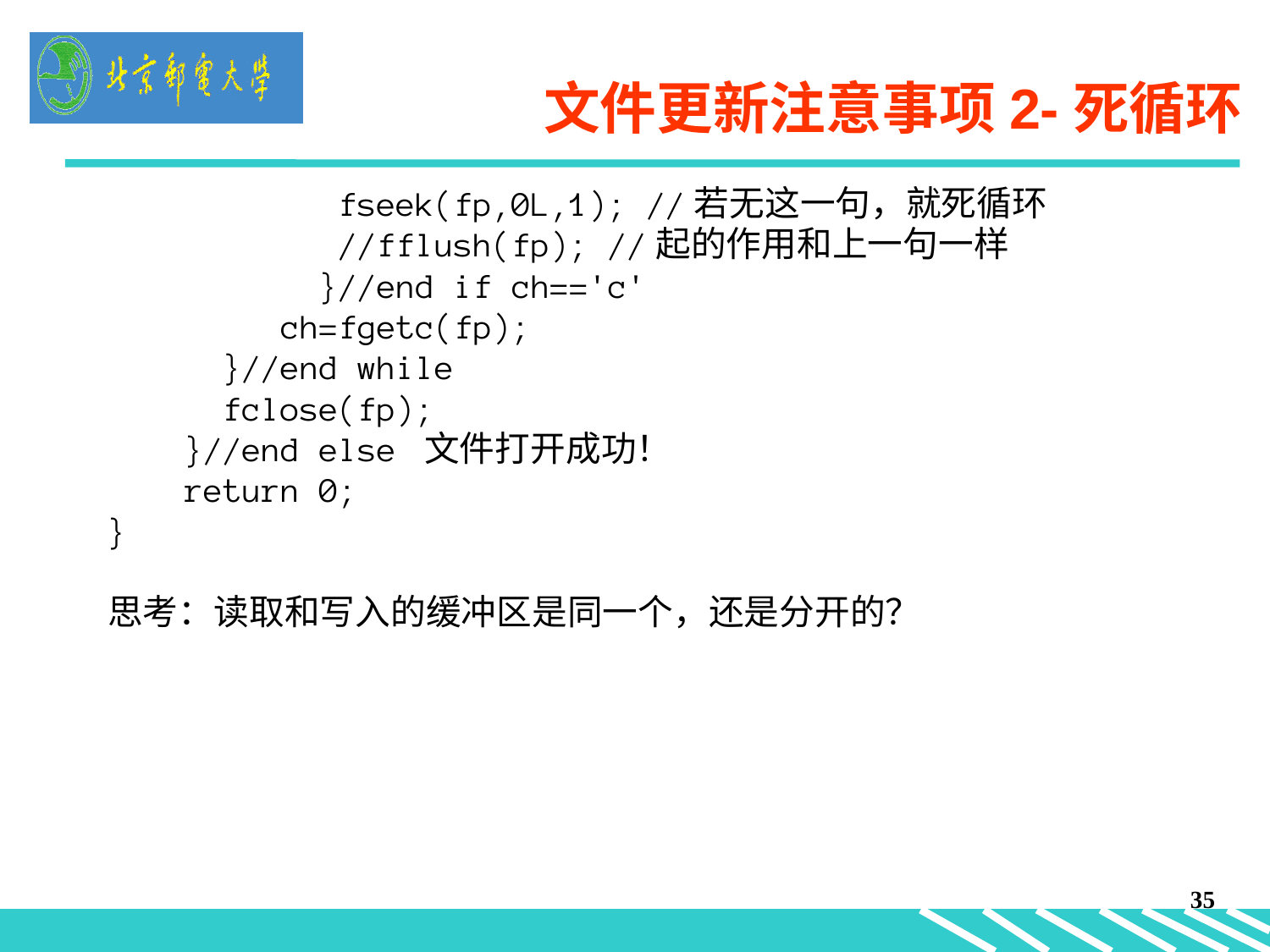

# 文件更新注意事项2-死循环
            fseek(fp,0L,1); //若无这一句，就死循环
            //fflush(fp); //起的作用和上一句一样
           }//end if ch=='c'
         ch=fgetc(fp);
      }//end while
      fclose(fp);
    }//end else 文件打开成功！
    return 0;
}

思考：读取和写入的缓冲区是同一个，还是分开的？
35